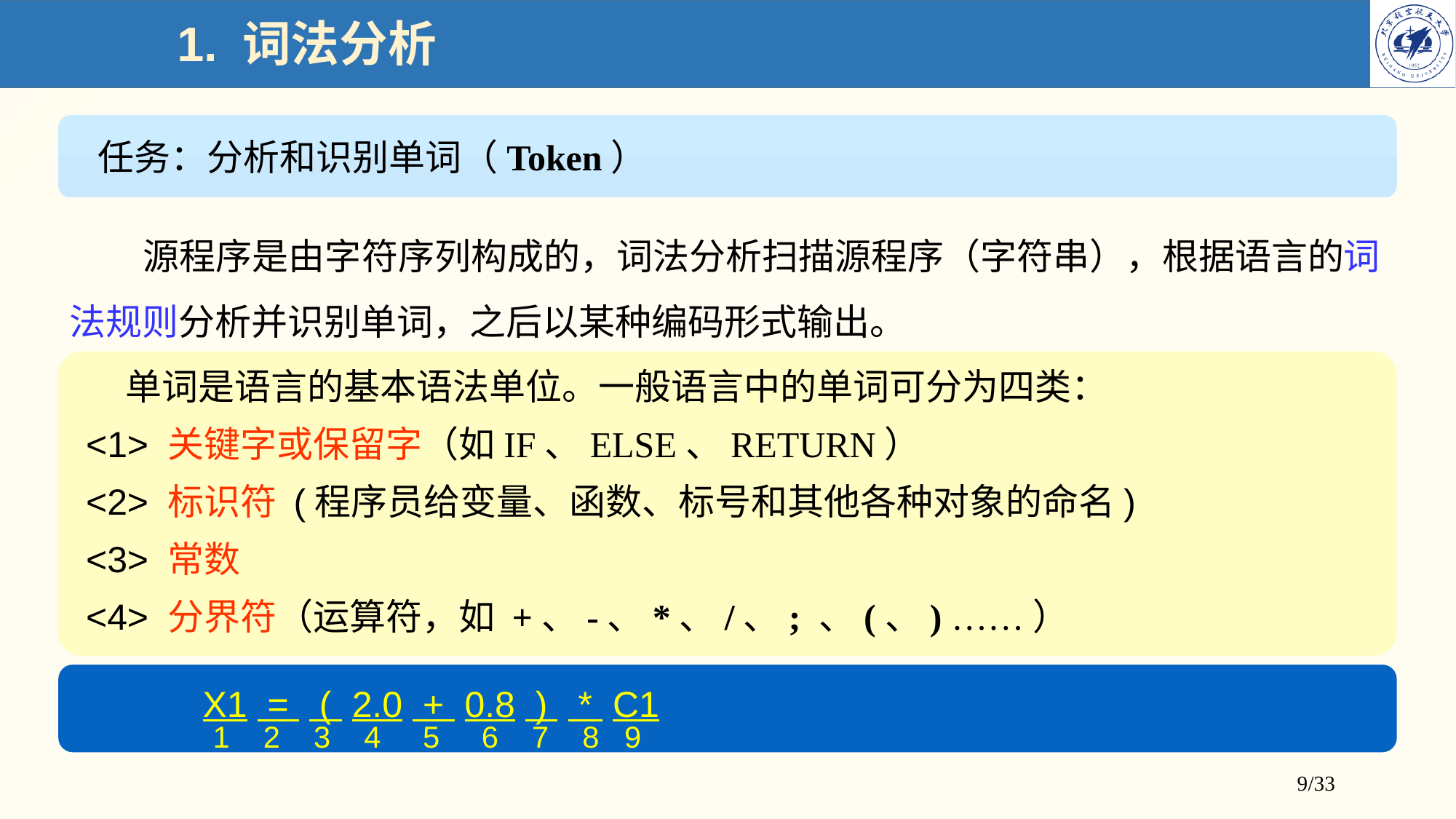

# 1. 词法分析

  任务：分析和识别单词（Token）

        源程序是由字符序列构成的，词法分析扫描源程序（字符串），根据语言的词法规则分析并识别单词，之后以某种编码形式输出。
     单词是语言的基本语法单位。一般语言中的单词可分为四类：
 <1> 关键字或保留字（如IF、ELSE、RETURN）
 <2> 标识符 (程序员给变量、函数、标号和其他各种对象的命名)
 <3> 常数
 <4> 分界符（运算符，如 +、-、*、/、; 、(、) ……）

	  X1  =   (  2.0  +  0.8  )   *  C1
       	   1    2    3    4     5     6    7    8   9